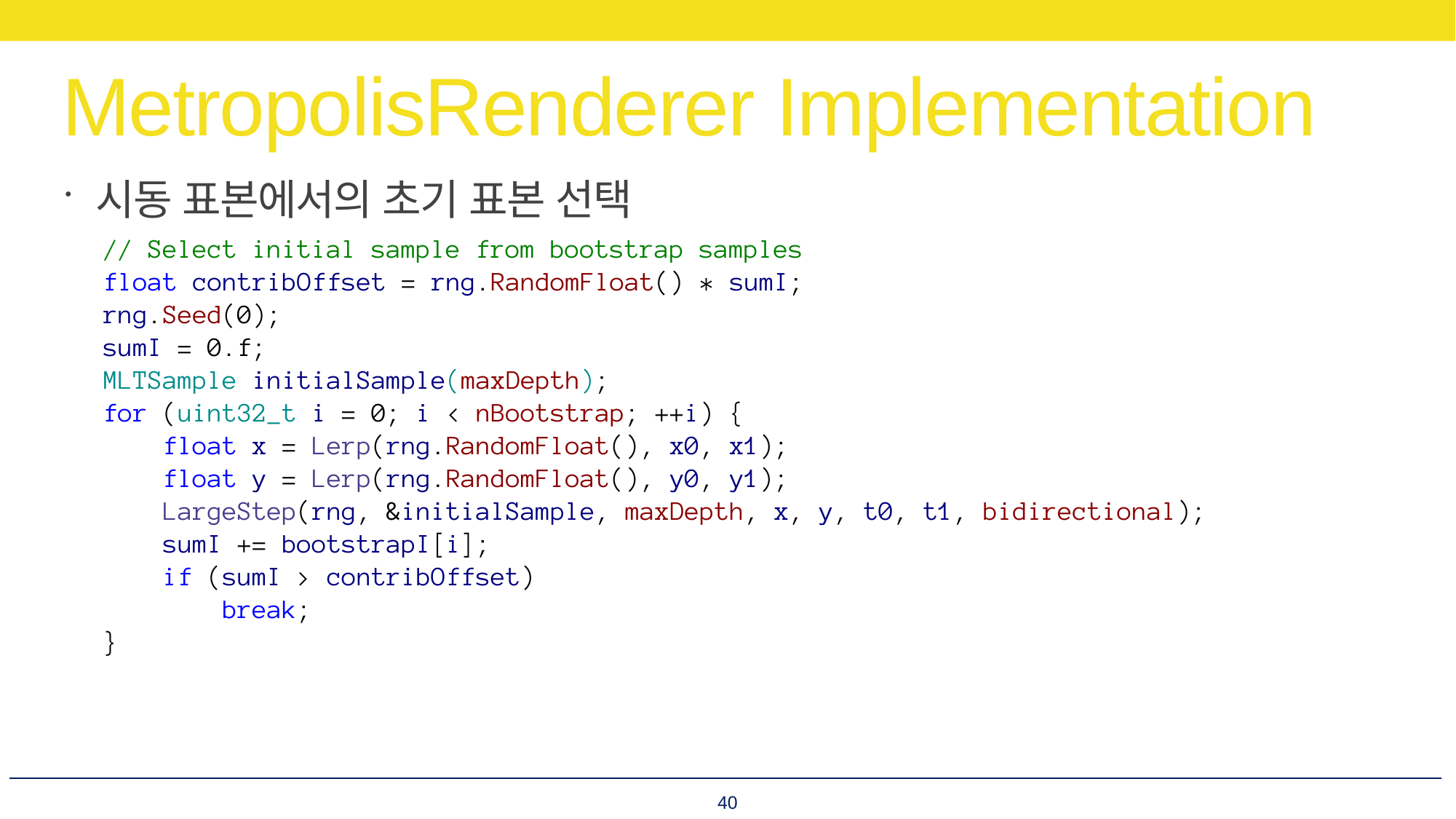

# MetropolisRenderer Implementation
시동 표본에서의 초기 표본 선택
// Select initial sample from bootstrap samples
float contribOffset = rng.RandomFloat() * sumI;
rng.Seed(0);
sumI = 0.f;
MLTSample initialSample(maxDepth);
for (uint32_t i = 0; i < nBootstrap; ++i) {
    float x = Lerp(rng.RandomFloat(), x0, x1);
    float y = Lerp(rng.RandomFloat(), y0, y1);
    LargeStep(rng, &initialSample, maxDepth, x, y, t0, t1, bidirectional);
    sumI += bootstrapI[i];
    if (sumI > contribOffset)
        break;
}
40